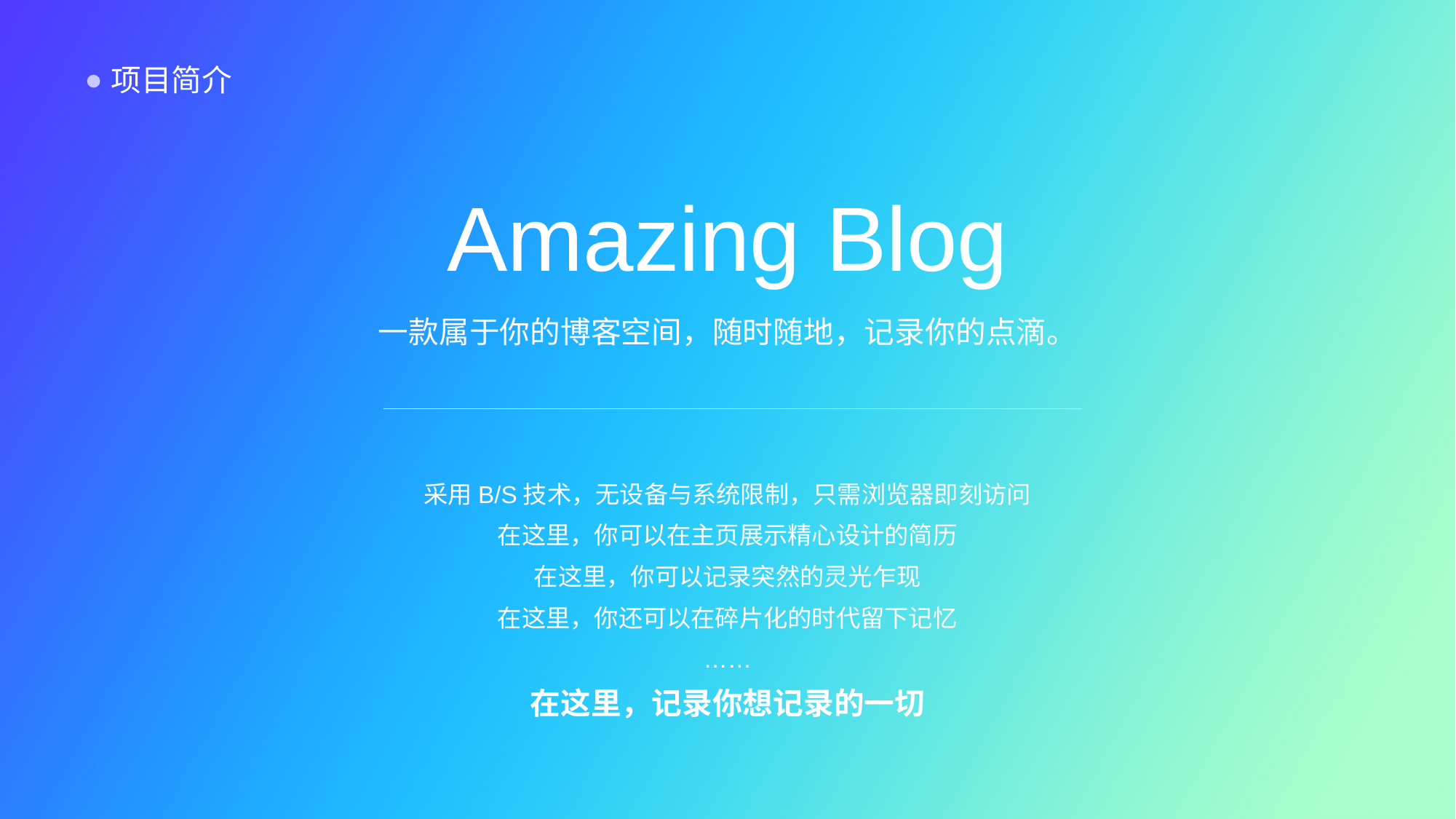

# 项目简介
Amazing Blog
一款属于你的博客空间，随时随地，记录你的点滴。
采用B/S技术，无设备与系统限制，只需浏览器即刻访问
在这里，你可以在主页展示精心设计的简历
在这里，你可以记录突然的灵光乍现
在这里，你还可以在碎片化的时代留下记忆
……
在这里，记录你想记录的一切